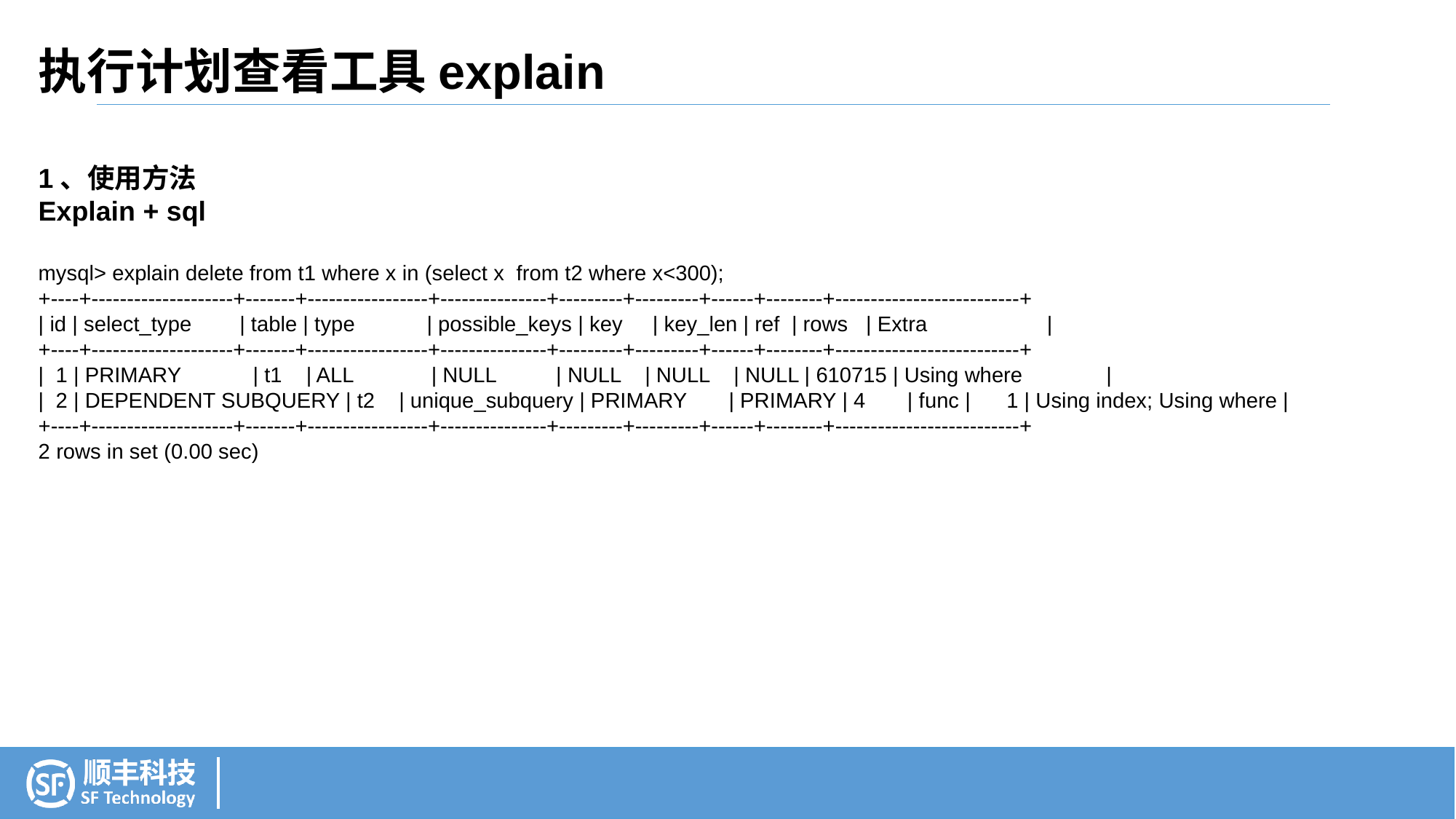

执行计划查看工具explain
1、使用方法
Explain + sql

mysql> explain delete from t1 where x in (select x  from t2 where x<300);
+----+--------------------+-------+-----------------+---------------+---------+---------+------+--------+--------------------------+
| id | select_type        | table | type            | possible_keys | key     | key_len | ref  | rows   | Extra                    |
+----+--------------------+-------+-----------------+---------------+---------+---------+------+--------+--------------------------+
|  1 | PRIMARY            | t1    | ALL             | NULL          | NULL    | NULL    | NULL | 610715 | Using where              |
|  2 | DEPENDENT SUBQUERY | t2    | unique_subquery | PRIMARY       | PRIMARY | 4       | func |      1 | Using index; Using where |
+----+--------------------+-------+-----------------+---------------+---------+---------+------+--------+--------------------------+
2 rows in set (0.00 sec)